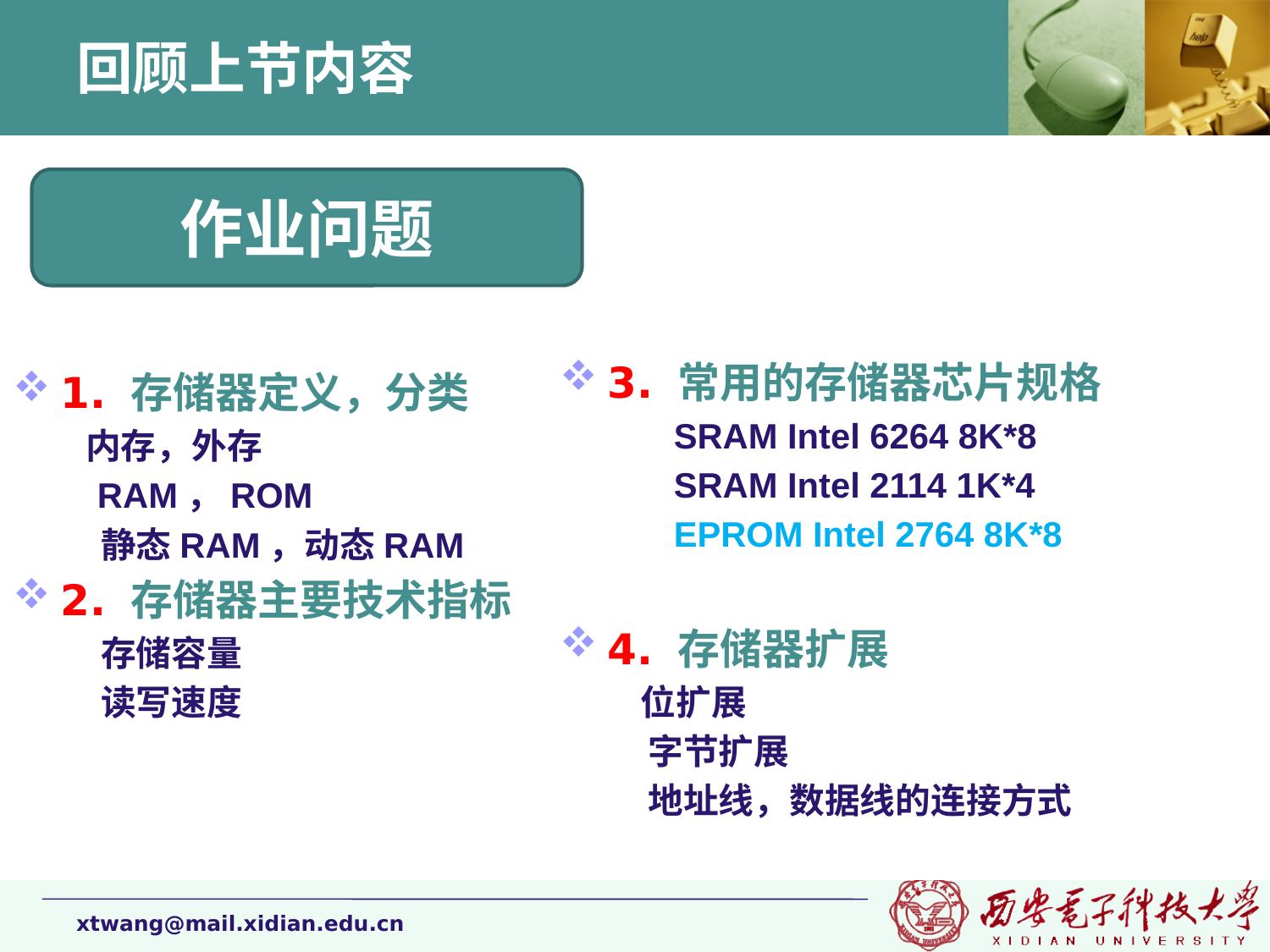

# 回顾上节内容

作业问题
3. 常用的存储器芯片规格
      SRAM Intel 6264 8K*8
      SRAM Intel 2114 1K*4
      EPROM Intel 2764 8K*8

4. 存储器扩展
         位扩展
   字节扩展
   地址线，数据线的连接方式
1. 存储器定义，分类
        内存，外存
   RAM，ROM
   静态RAM，动态RAM
2. 存储器主要技术指标
   存储容量
   读写速度

xtwang@mail.xidian.edu.cn